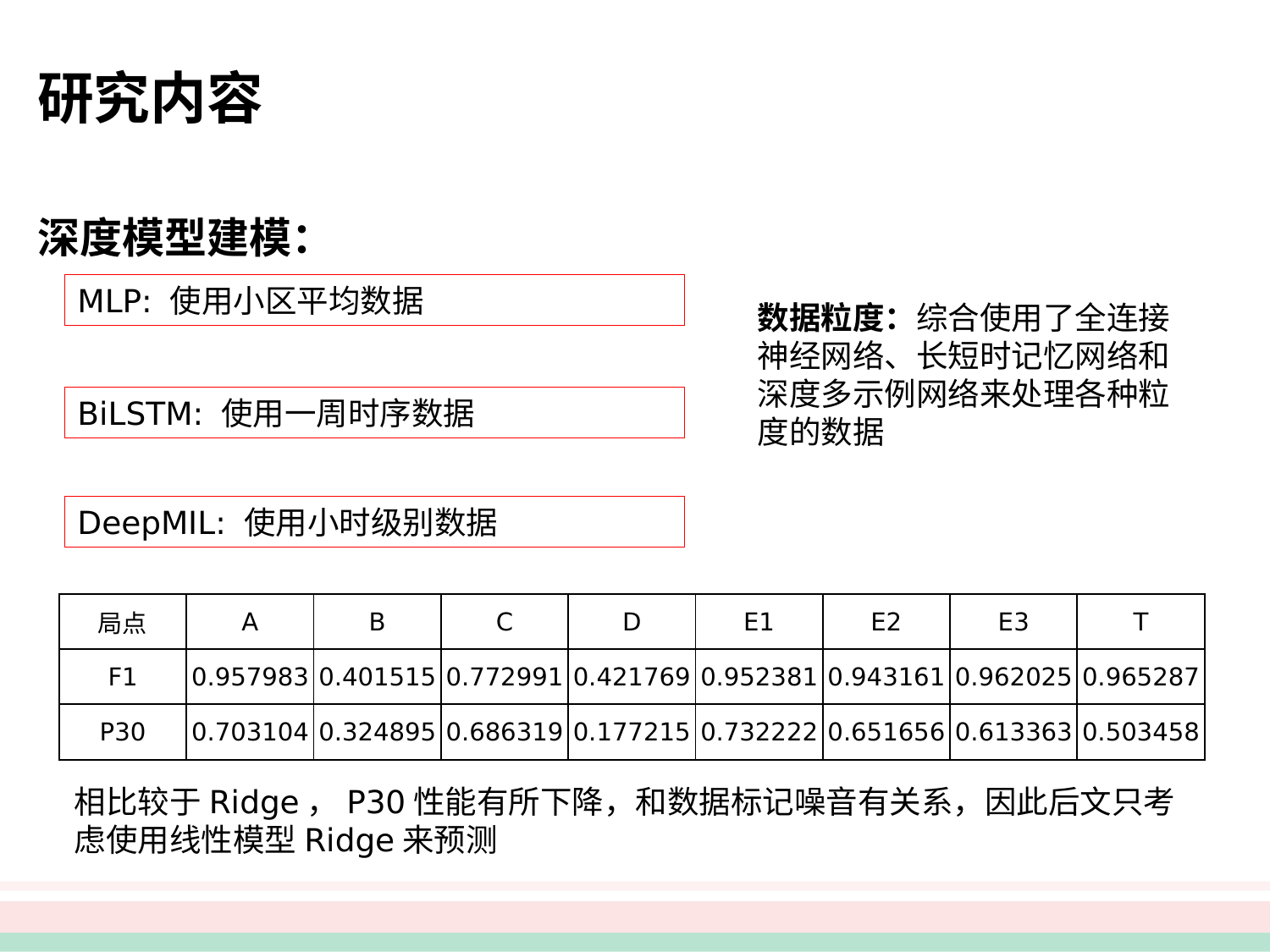

研究内容
深度模型建模：
MLP: 使用小区平均数据
数据粒度：综合使用了全连接神经网络、长短时记忆网络和深度多示例网络来处理各种粒度的数据
BiLSTM: 使用一周时序数据
DeepMIL: 使用小时级别数据
| 局点 | A | B | C | D | E1 | E2 | E3 | T |
| --- | --- | --- | --- | --- | --- | --- | --- | --- |
| F1 | 0.957983 | 0.401515 | 0.772991 | 0.421769 | 0.952381 | 0.943161 | 0.962025 | 0.965287 |
| P30 | 0.703104 | 0.324895 | 0.686319 | 0.177215 | 0.732222 | 0.651656 | 0.613363 | 0.503458 |
相比较于Ridge，P30性能有所下降，和数据标记噪音有关系，因此后文只考虑使用线性模型Ridge来预测